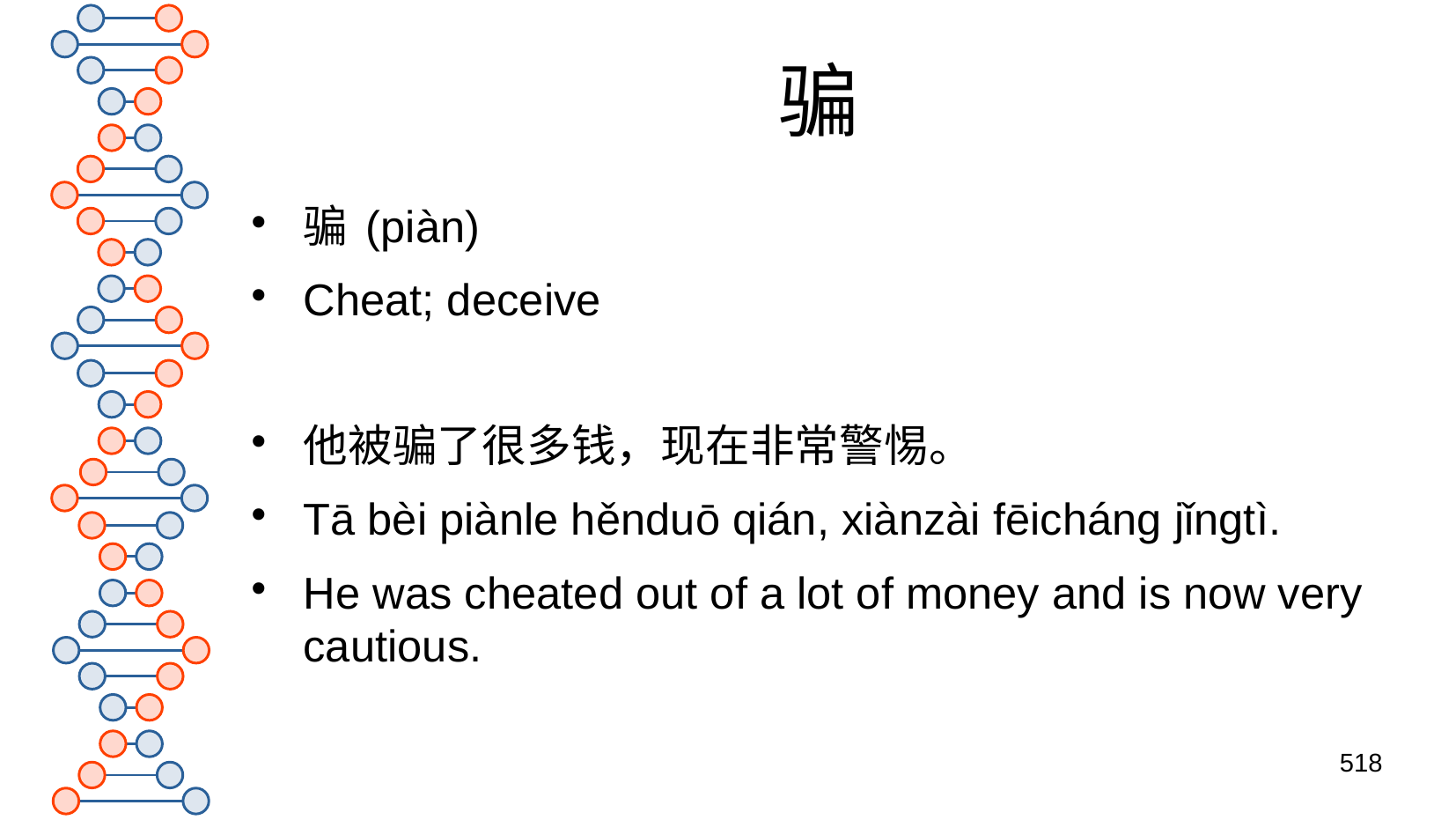

# 骗
骗 (piàn)
Cheat; deceive

他被骗了很多钱，现在非常警惕。
Tā bèi piànle hěnduō qián, xiànzài fēicháng jǐngtì.
He was cheated out of a lot of money and is now very cautious.
518